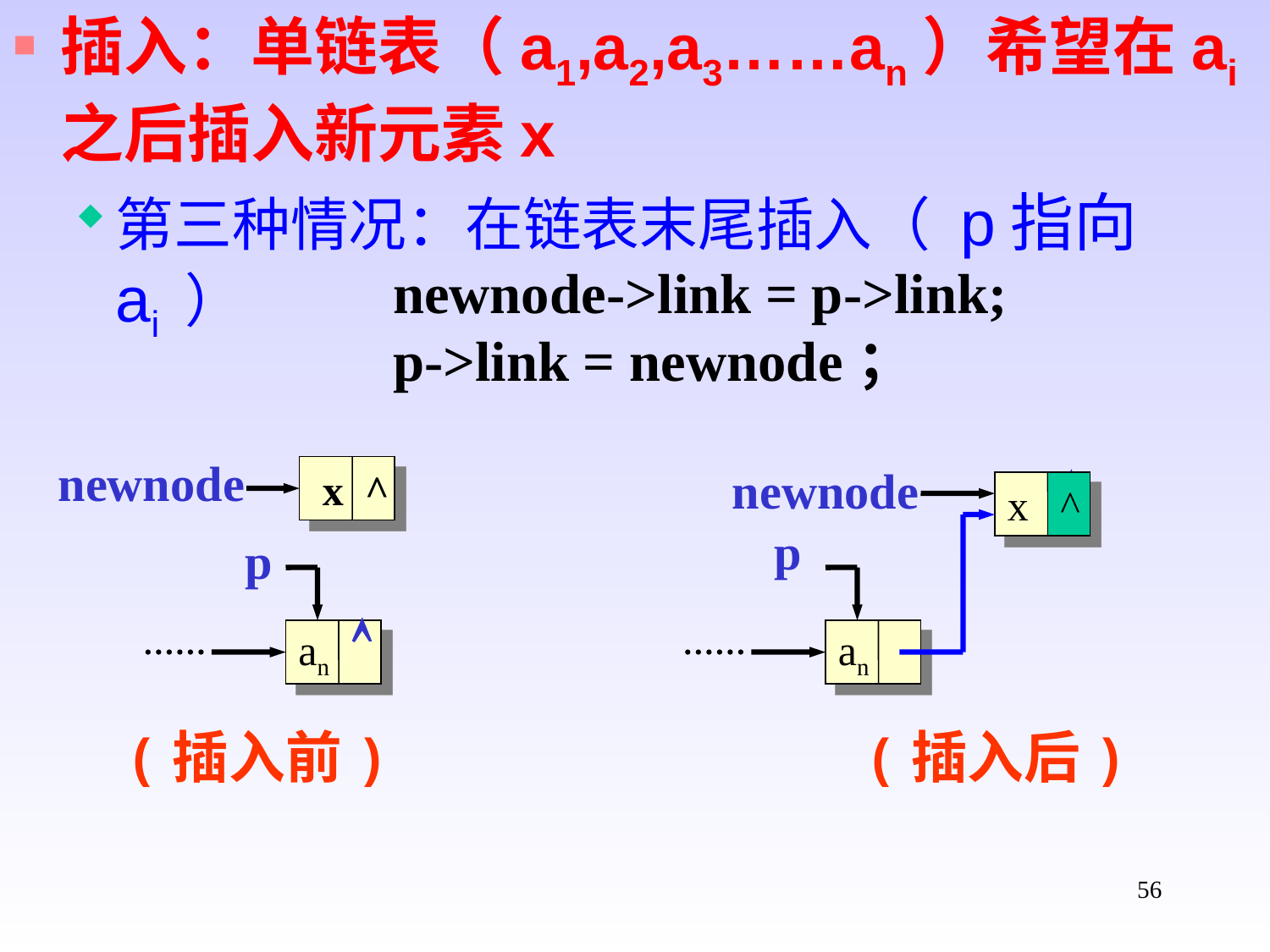

插入：单链表（a1,a2,a3……an）希望在ai之后插入新元素x
第三种情况：在链表末尾插入（ p指向ai ）

newnode->link = p->link;
p->link = newnode；
newnode
newnode
∧
 x  ^

x

^

p

p

∧
an

an

(插入前)              (插入后)
56